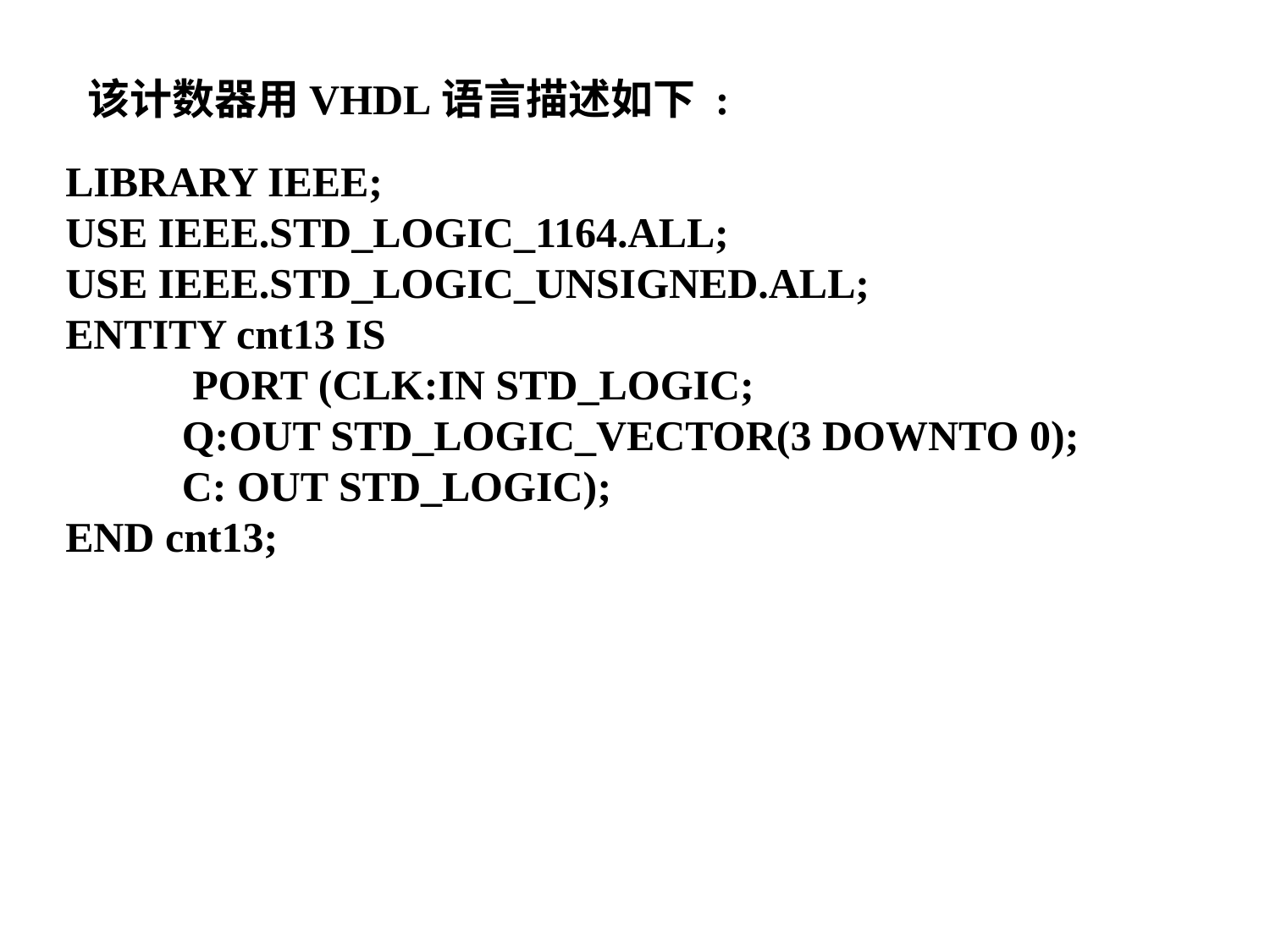

该计数器用VHDL语言描述如下 :
LIBRARY IEEE;
USE IEEE.STD_LOGIC_1164.ALL;
USE IEEE.STD_LOGIC_UNSIGNED.ALL;
ENTITY cnt13 IS
	PORT (CLK:IN STD_LOGIC;
           Q:OUT STD_LOGIC_VECTOR(3 DOWNTO 0);
           C: OUT STD_LOGIC);
END cnt13;